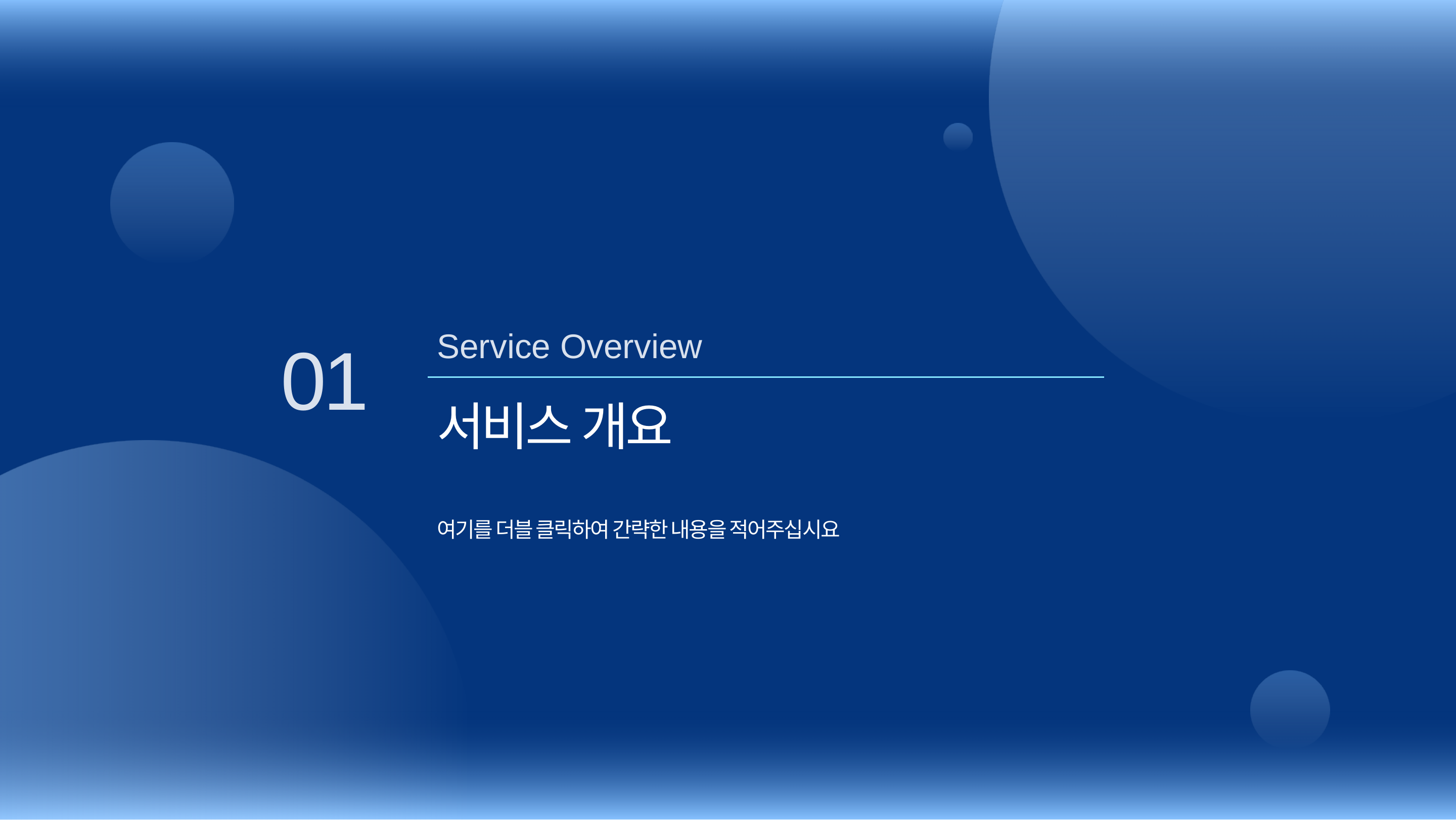

Service Overview
01
서비스 개요
여기를 더블 클릭하여 간략한 내용을 적어주십시요